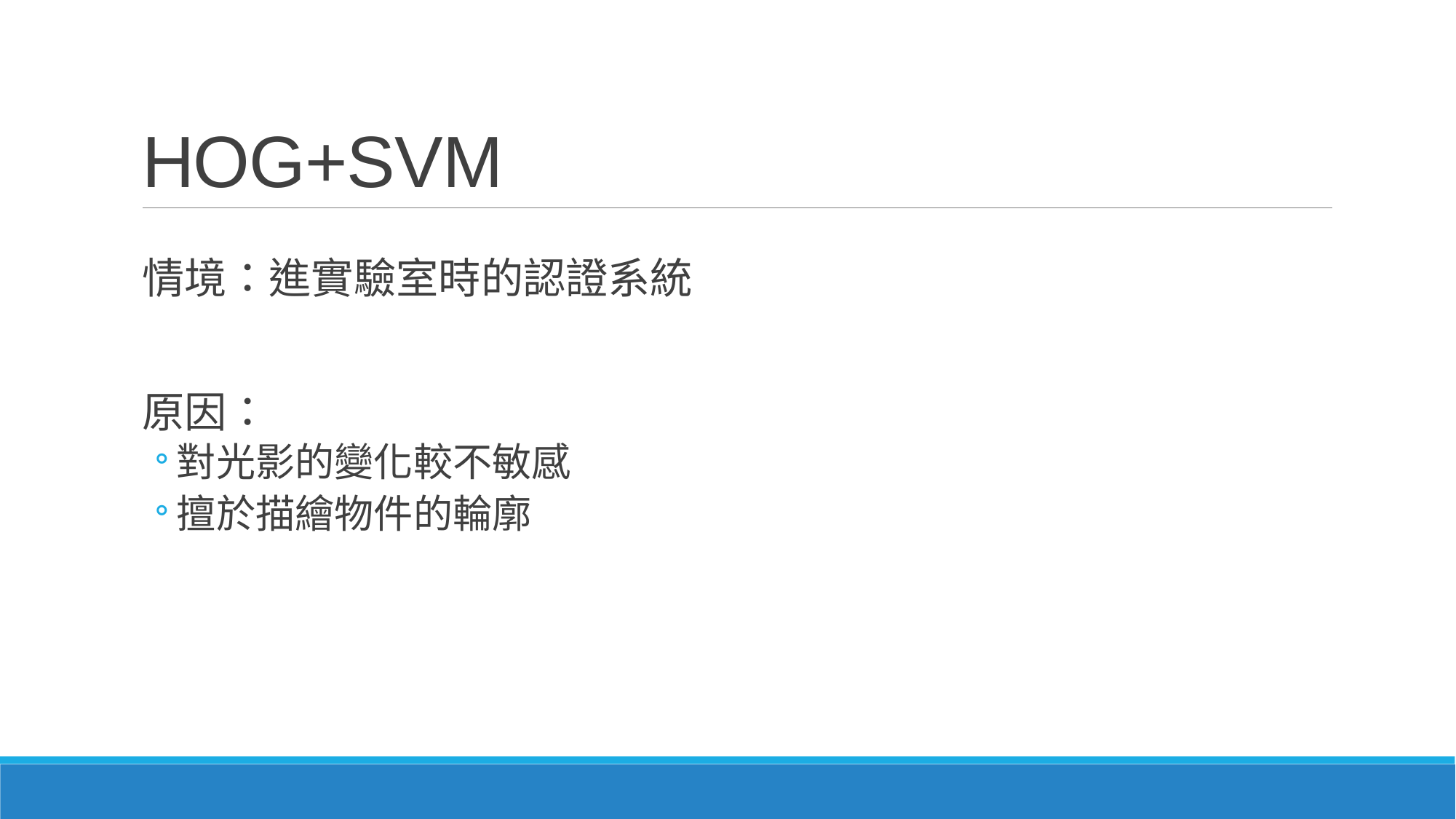

# HOG+SVM
情境：進實驗室時的認證系統

原因：
對光影的變化較不敏感
擅於描繪物件的輪廓